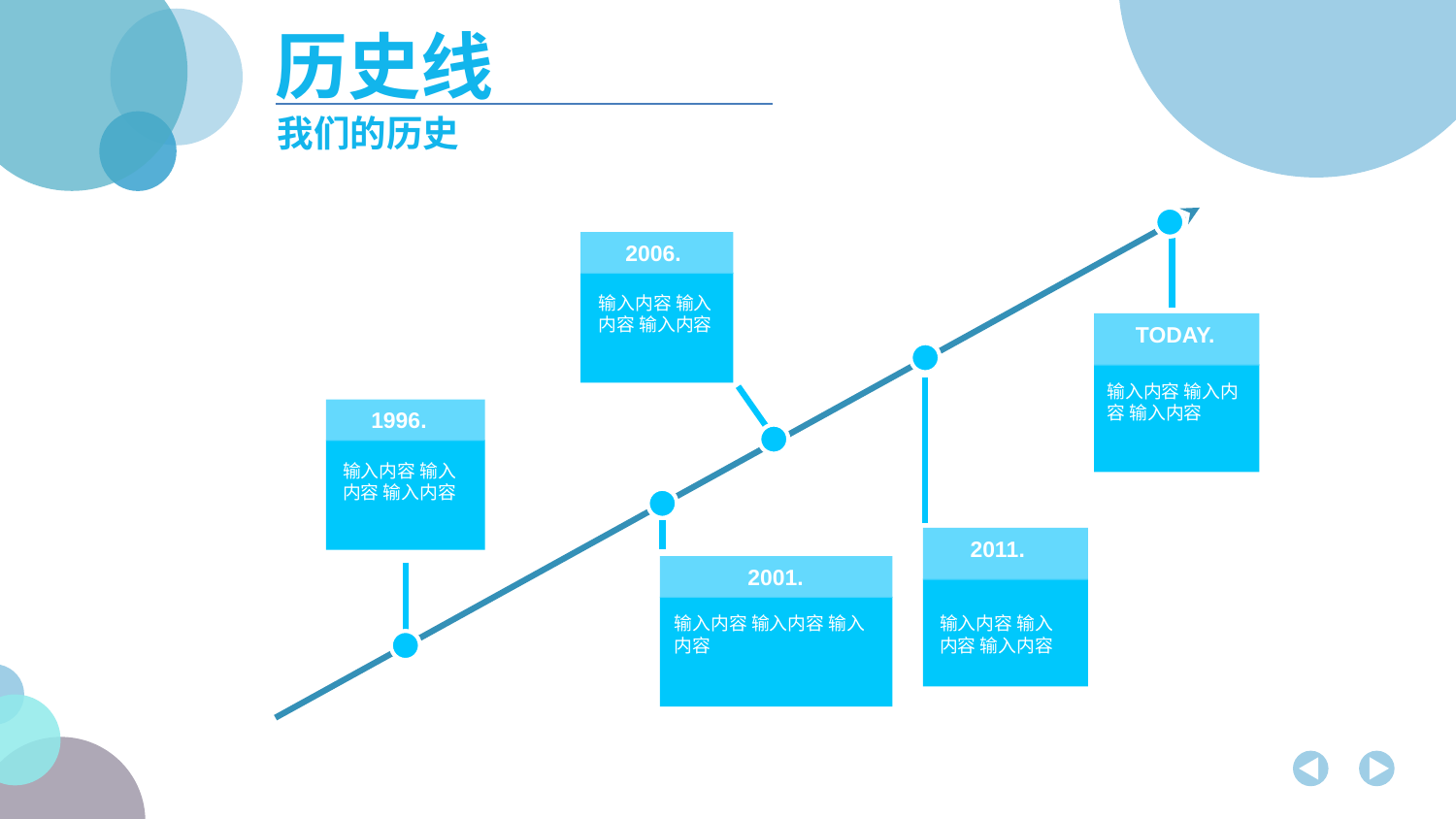

历史线
我们的历史

2006.

输入内容 输入内容 输入内容

TODAY.

输入内容 输入内容 输入内容

1996.

输入内容 输入内容 输入内容

2001.

2011.

输入内容 输入内容 输入内容

输入内容 输入内容 输入内容